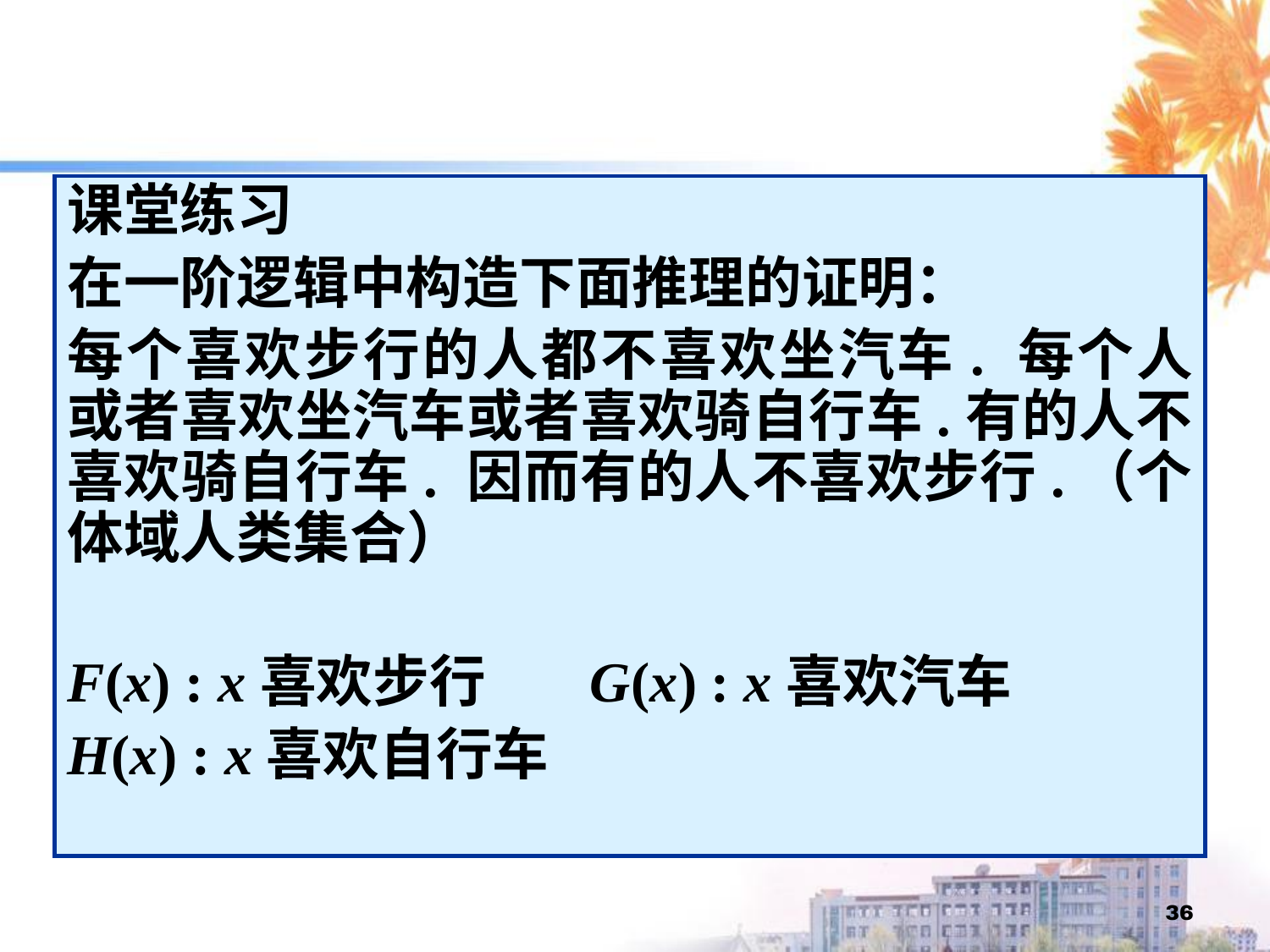

课堂练习
在一阶逻辑中构造下面推理的证明：
每个喜欢步行的人都不喜欢坐汽车. 每个人或者喜欢坐汽车或者喜欢骑自行车.有的人不喜欢骑自行车. 因而有的人不喜欢步行.（个体域人类集合）

F(x) : x喜欢步行       G(x) : x喜欢汽车
H(x) : x喜欢自行车
36